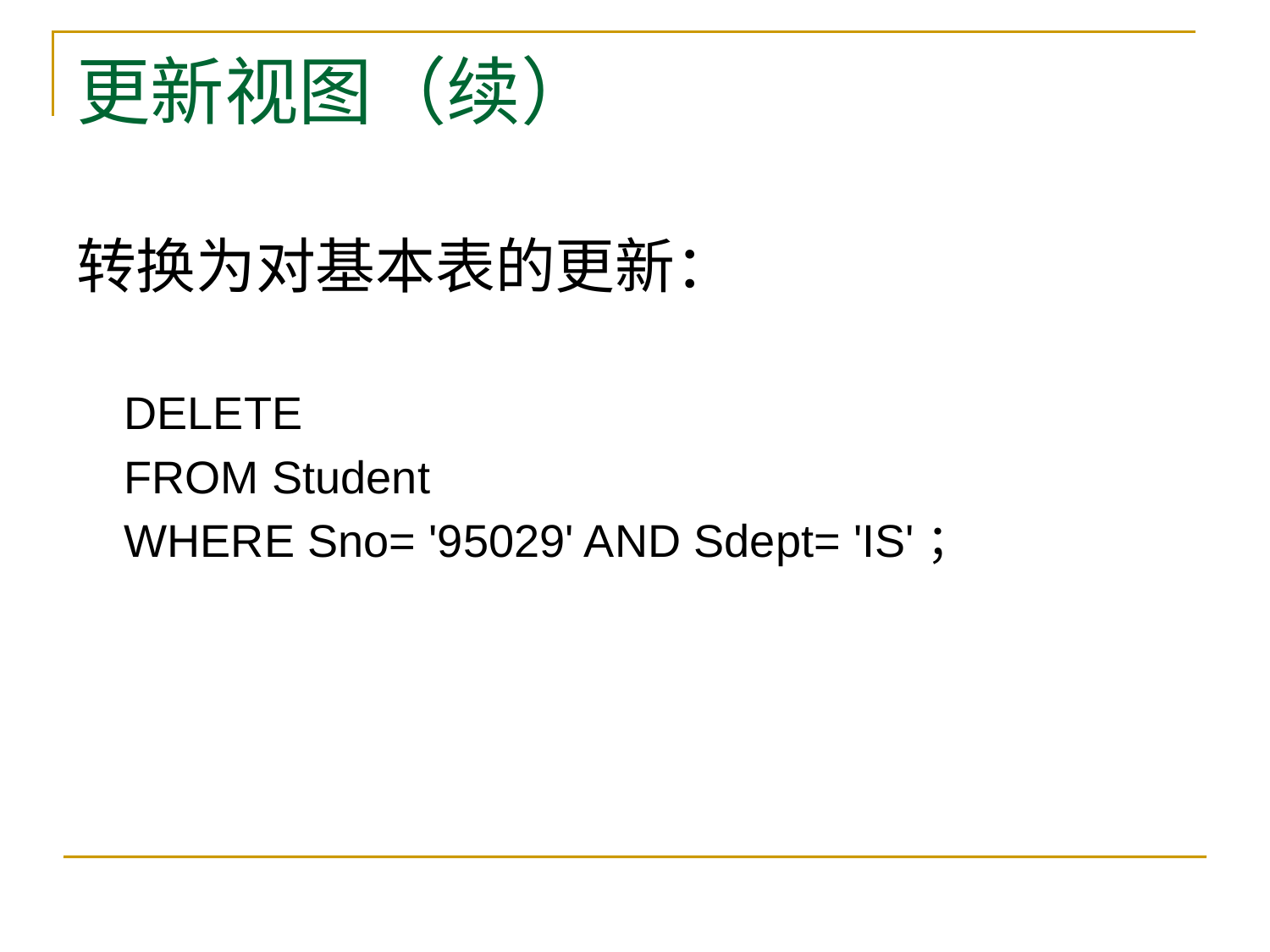

# 更新视图（续）
转换为对基本表的更新：

DELETE
FROM Student
WHERE Sno= '95029' AND Sdept= 'IS'；